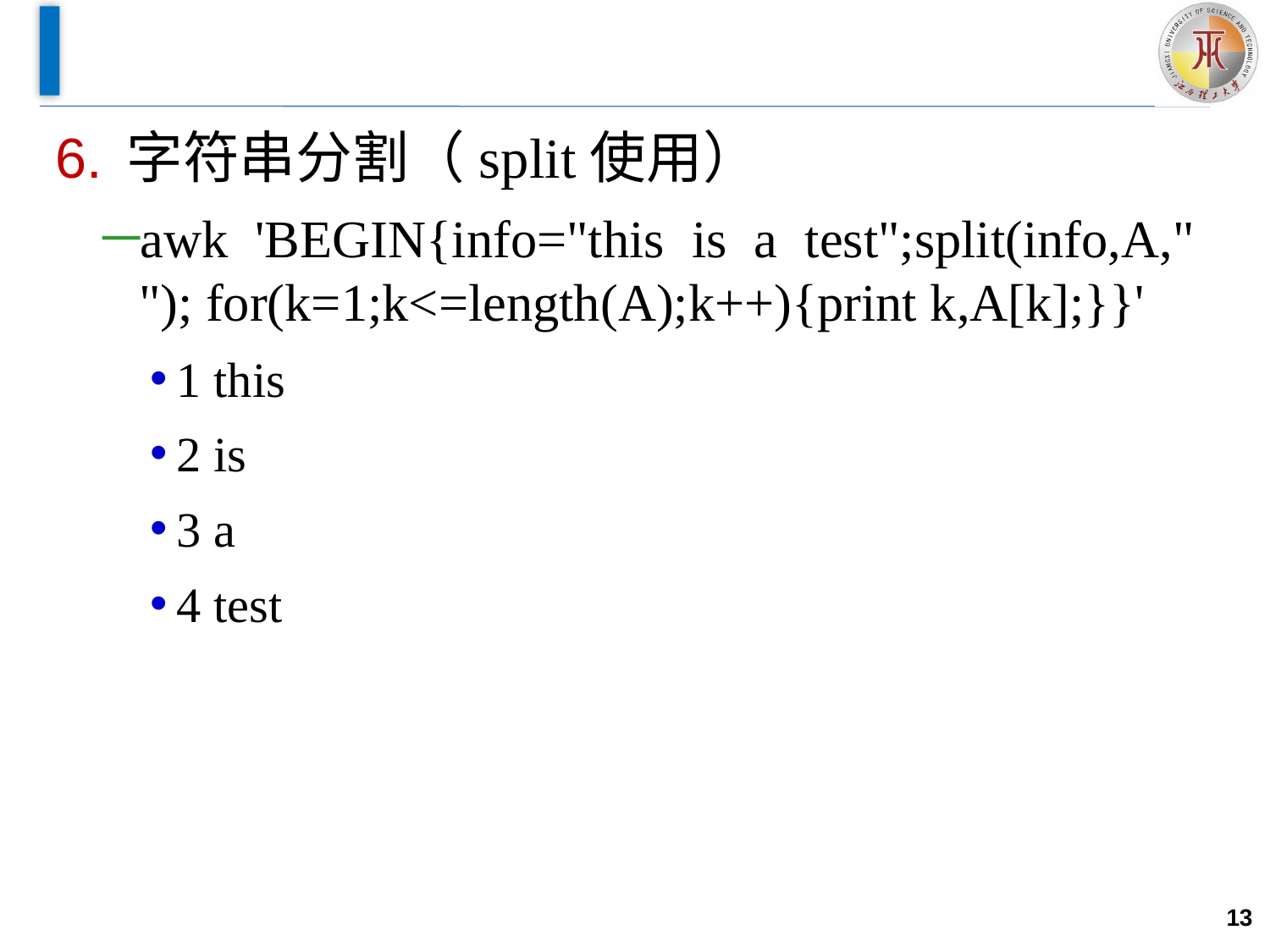

#
字符串分割（split使用）
awk 'BEGIN{info="this is a test";split(info,A," "); for(k=1;k<=length(A);k++){print k,A[k];}}'
1 this
2 is
3 a
4 test

13